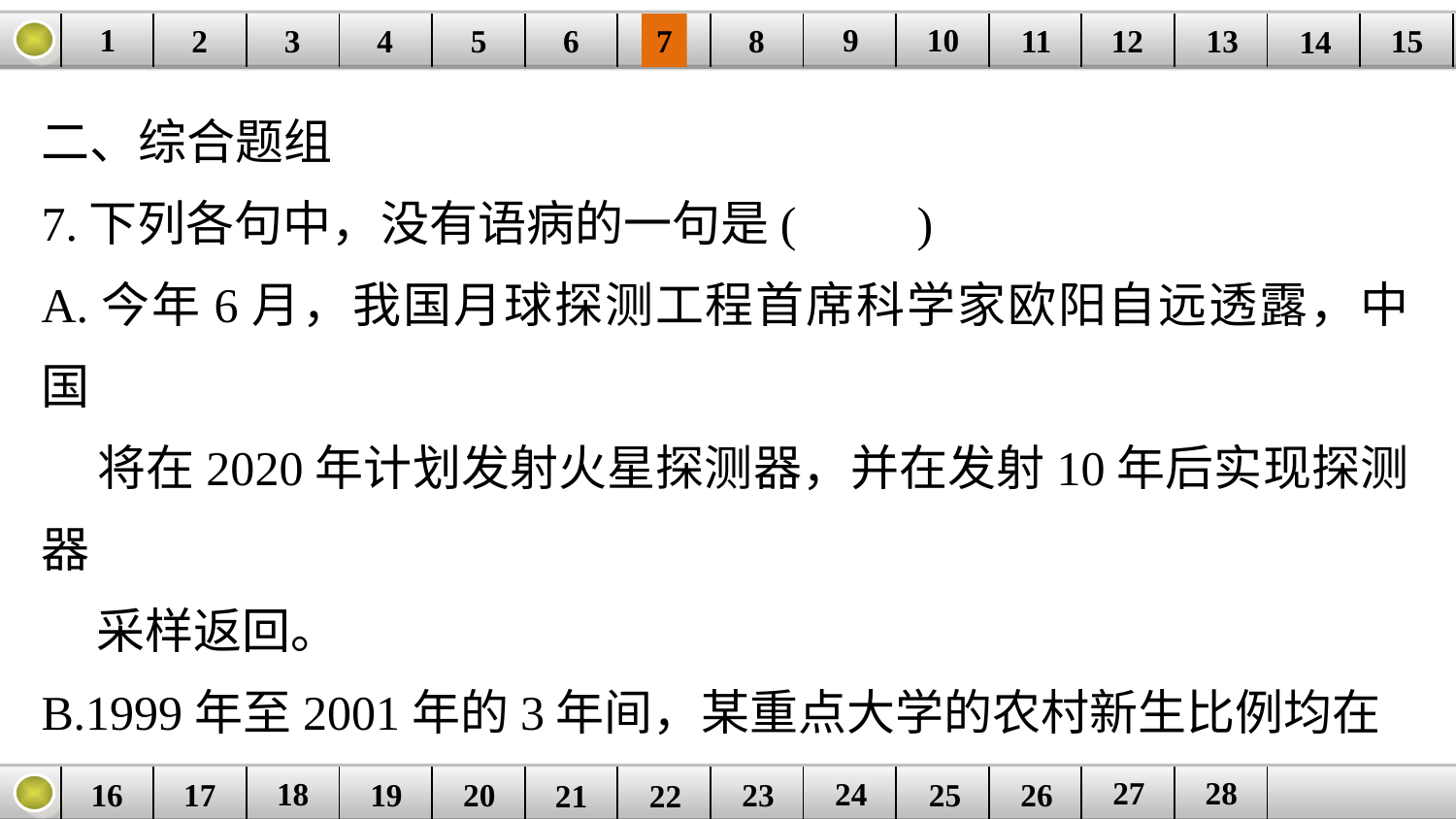

9
10
1
3
4
5
6
8
11
2
12
15
|  |  |  |  |  |  |  |  |  |  |  |  |  |  |  |
| --- | --- | --- | --- | --- | --- | --- | --- | --- | --- | --- | --- | --- | --- | --- |
7
13
14

二、综合题组
7.下列各句中，没有语病的一句是(　　)
A.今年6月，我国月球探测工程首席科学家欧阳自远透露，中国
    将在2020年计划发射火星探测器，并在发射10年后实现探测器
    采样返回。
B.1999年至2001年的3年间，某重点大学的农村新生比例均在
    39%左右。但自2002年起，农村新生比例开始下降，2013年跃
    至最低，仅为26.2%。

27
28
18
24
16
25
26
|  |  |  |  |  |  |  |  |  |  |  |  |  |
| --- | --- | --- | --- | --- | --- | --- | --- | --- | --- | --- | --- | --- |
23
17
19
20
21
22